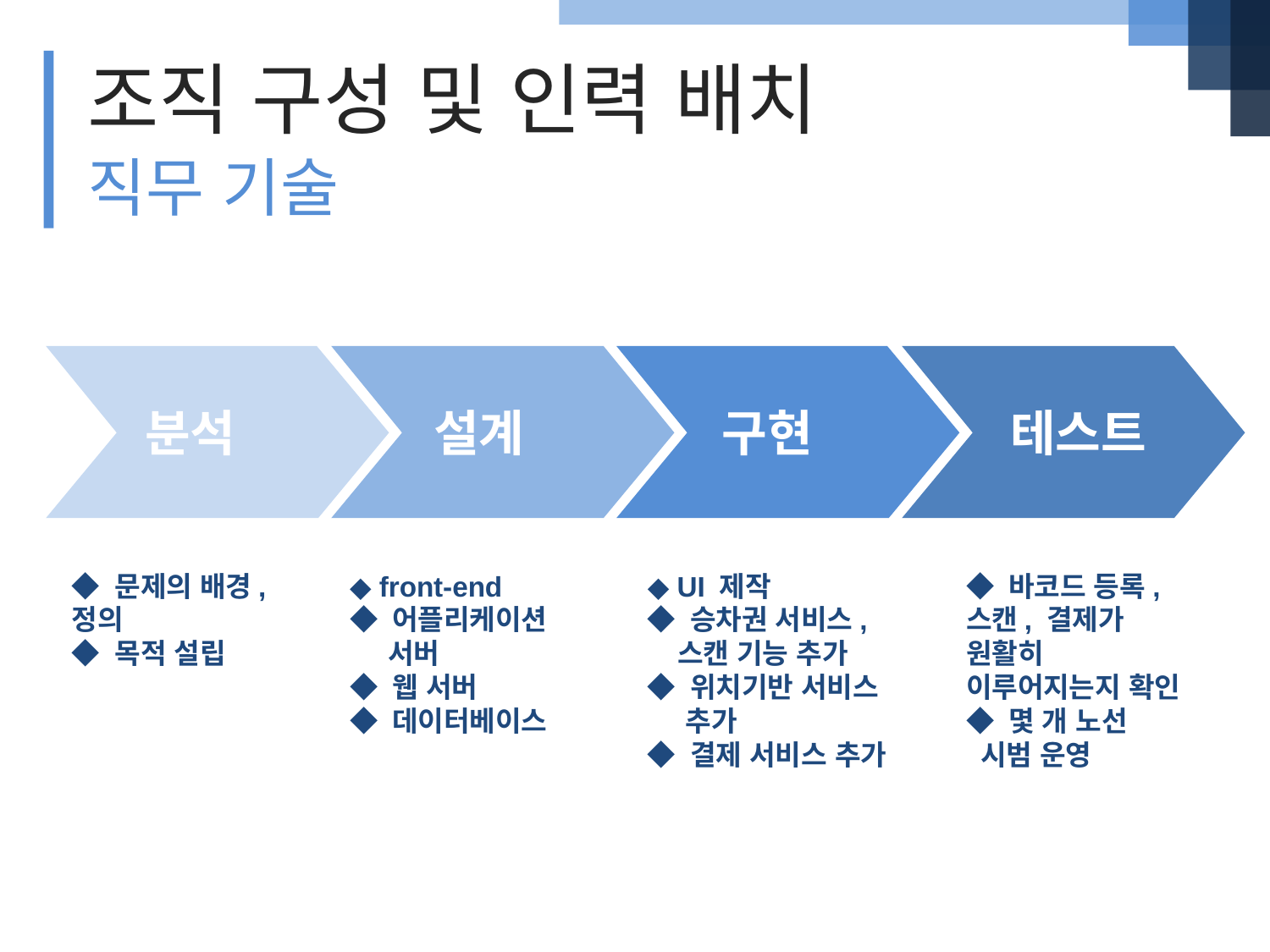

조직 구성 및 인력 배치

직무 기술

분석
설계
구현
테스트
◆ 문제의 배경, 정의
◆ 목적 설립
◆ front-end
◆ 어플리케이션
    서버
◆ 웹 서버
◆ 데이터베이스

◆ UI 제작
◆ 승차권 서비스,
   스캔 기능 추가
◆ 위치기반 서비스
    추가
◆ 결제 서비스 추가

◆ 바코드 등록, 스캔, 결제가 원활히
이루어지는지 확인
◆ 몇 개 노선
 시범 운영